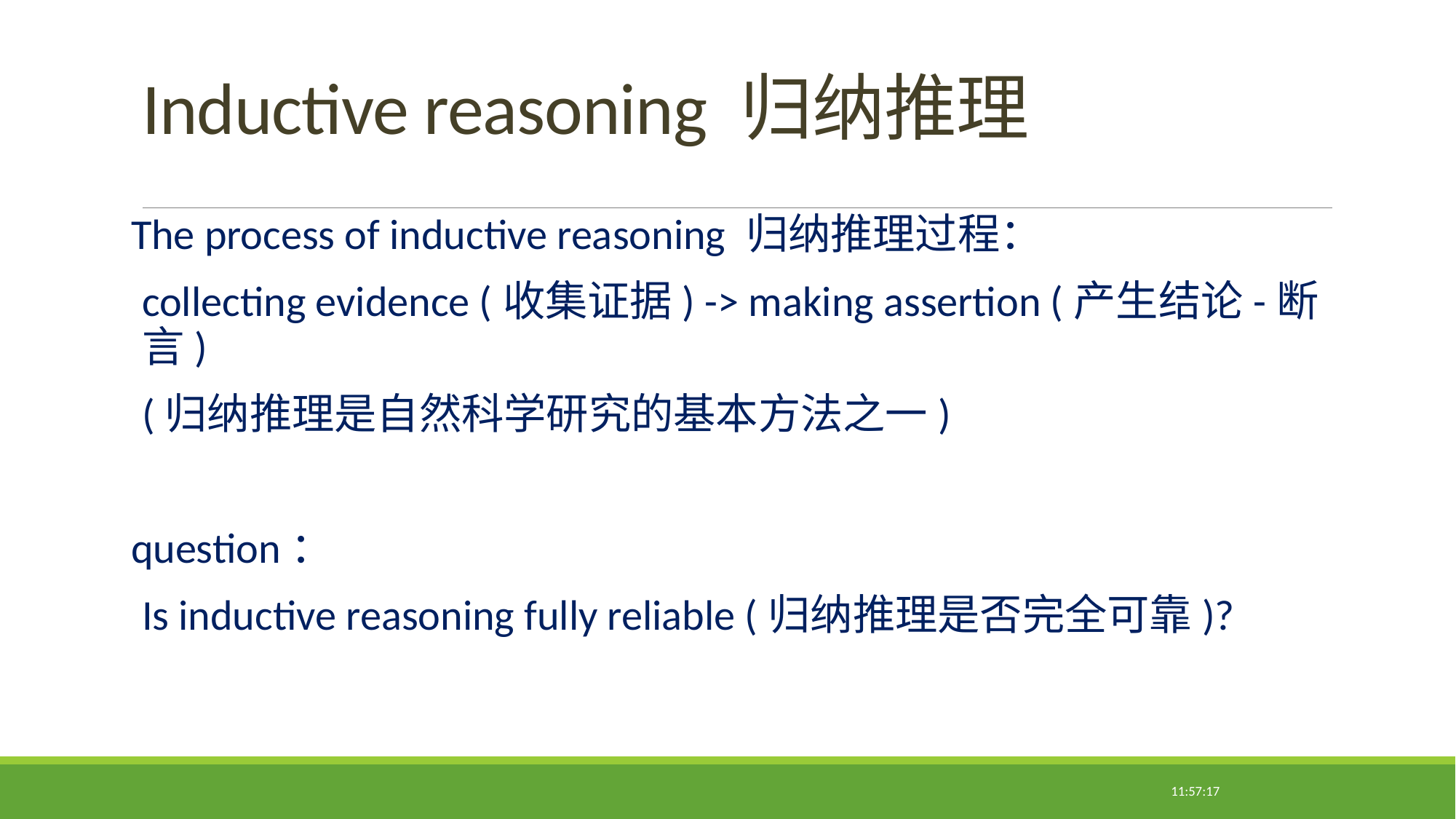

# Inductive reasoning 归纳推理
The process of inductive reasoning 归纳推理过程：
collecting evidence (收集证据) -> making assertion (产生结论-断言)
(归纳推理是自然科学研究的基本方法之一)

question：
Is inductive reasoning fully reliable (归纳推理是否完全可靠)?

11:57:17